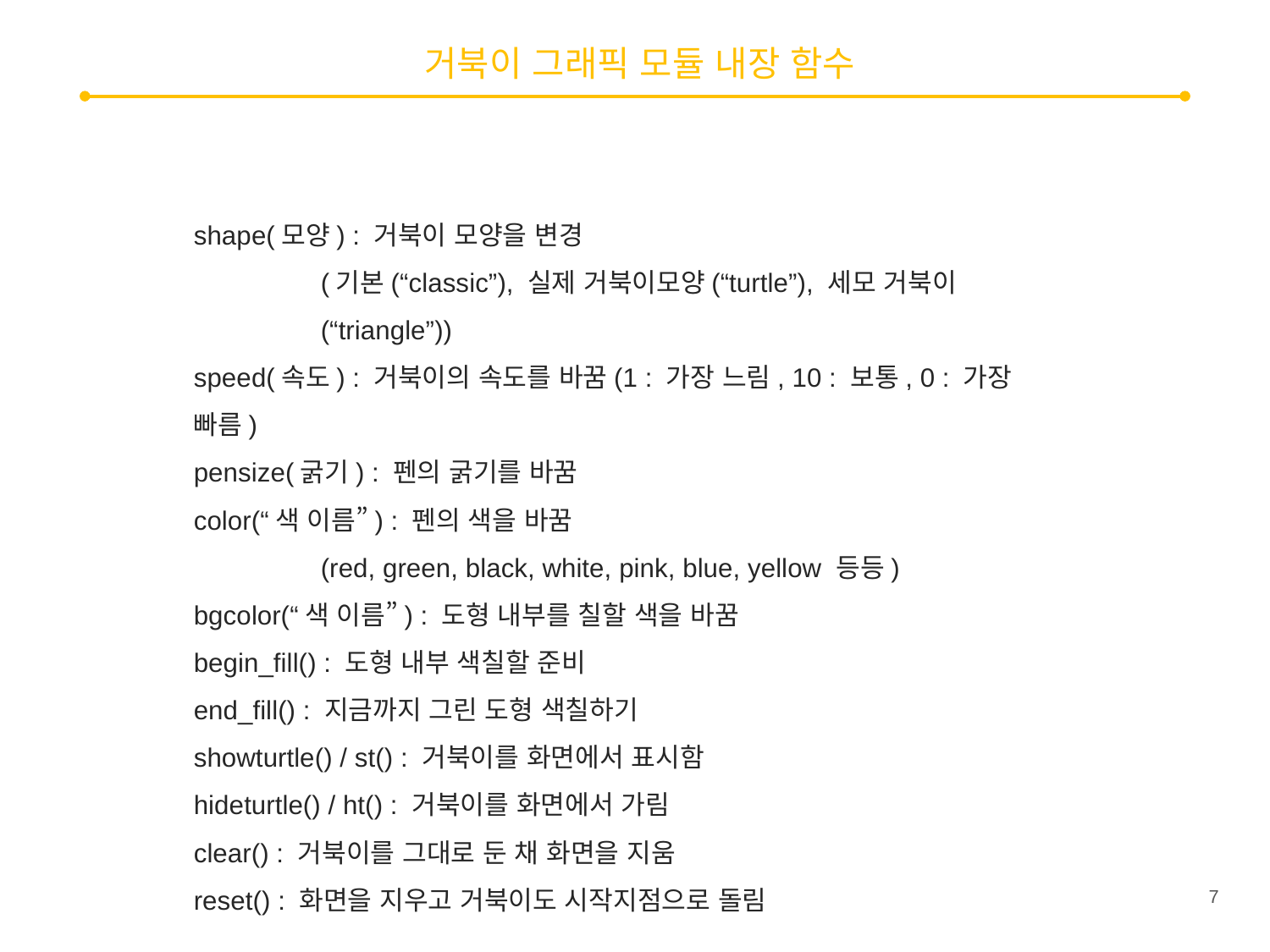

# 거북이 그래픽 모듈 내장 함수
shape(모양) : 거북이 모양을 변경
(기본(“classic”), 실제 거북이모양(“turtle”), 세모 거북이(“triangle”))
speed(속도) : 거북이의 속도를 바꿈(1 : 가장 느림, 10 : 보통, 0 : 가장 빠름)
pensize(굵기) : 펜의 굵기를 바꿈
color(“색 이름”) : 펜의 색을 바꿈
(red, green, black, white, pink, blue, yellow 등등)
bgcolor(“색 이름”) : 도형 내부를 칠할 색을 바꿈
begin_fill() : 도형 내부 색칠할 준비
end_fill() : 지금까지 그린 도형 색칠하기
showturtle() / st() : 거북이를 화면에서 표시함
hideturtle() / ht() : 거북이를 화면에서 가림
clear() : 거북이를 그대로 둔 채 화면을 지움
reset() : 화면을 지우고 거북이도 시작지점으로 돌림